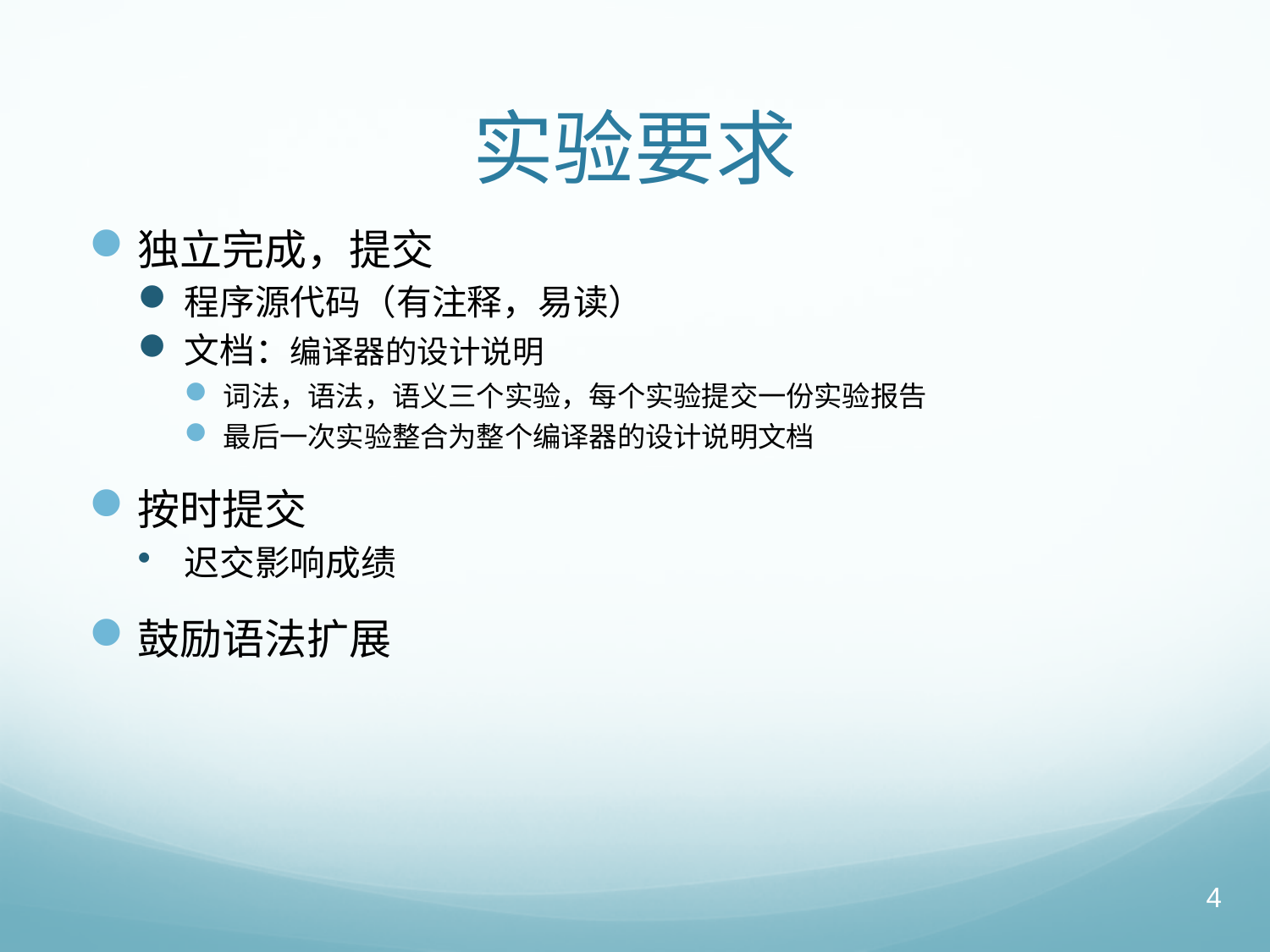

# 实验要求
独立完成，提交
程序源代码（有注释，易读）
文档：编译器的设计说明
词法，语法，语义三个实验，每个实验提交一份实验报告
最后一次实验整合为整个编译器的设计说明文档
按时提交
迟交影响成绩
鼓励语法扩展
4